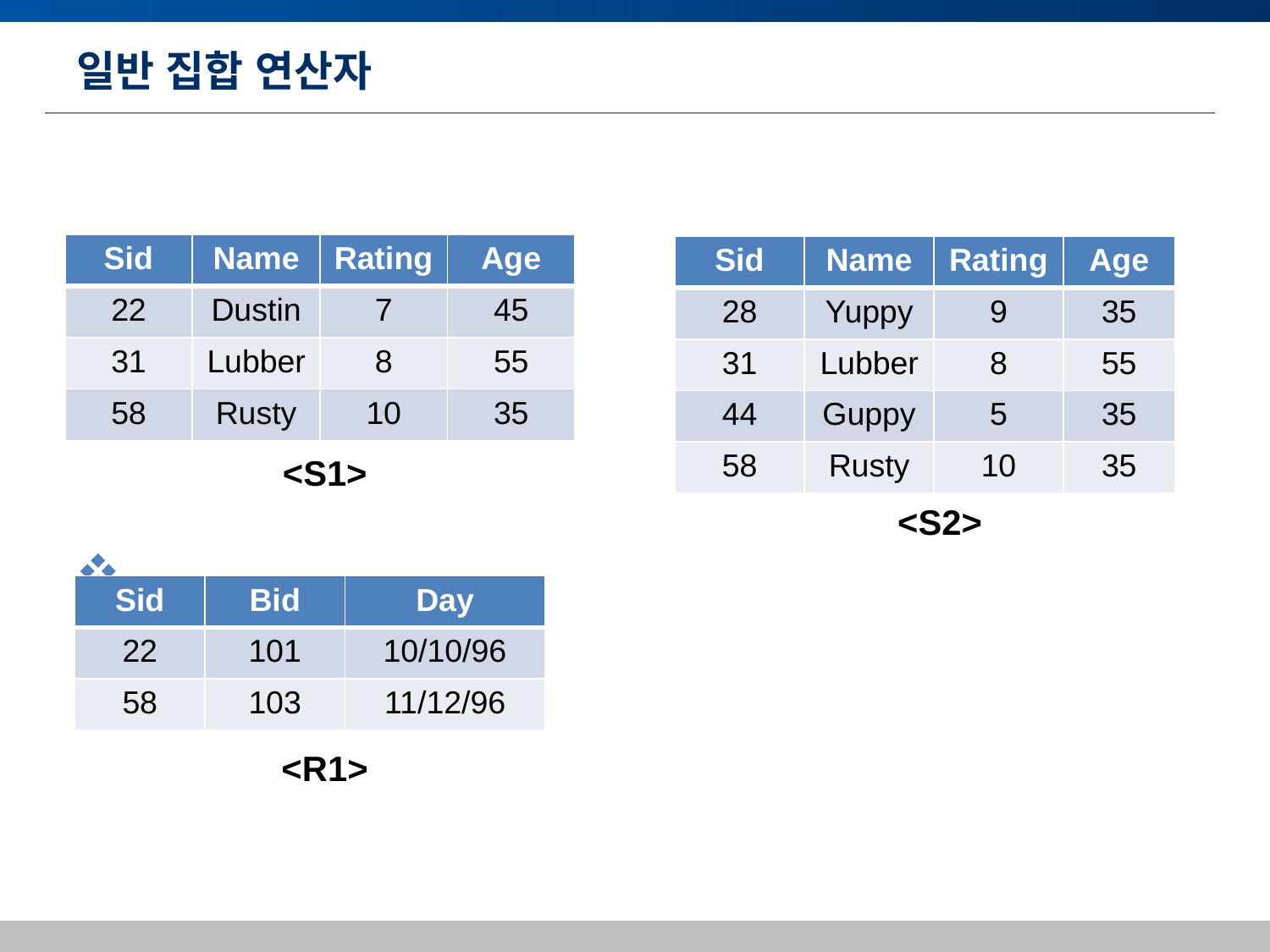

# 일반 집합 연산자

| Sid | Name | Rating | Age |
| --- | --- | --- | --- |
| 22 | Dustin | 7 | 45 |
| 31 | Lubber | 8 | 55 |
| 58 | Rusty | 10 | 35 |
| Sid | Name | Rating | Age |
| --- | --- | --- | --- |
| 28 | Yuppy | 9 | 35 |
| 31 | Lubber | 8 | 55 |
| 44 | Guppy | 5 | 35 |
| 58 | Rusty | 10 | 35 |
<S1>
<S2>
| Sid | Bid | Day |
| --- | --- | --- |
| 22 | 101 | 10/10/96 |
| 58 | 103 | 11/12/96 |
<R1>